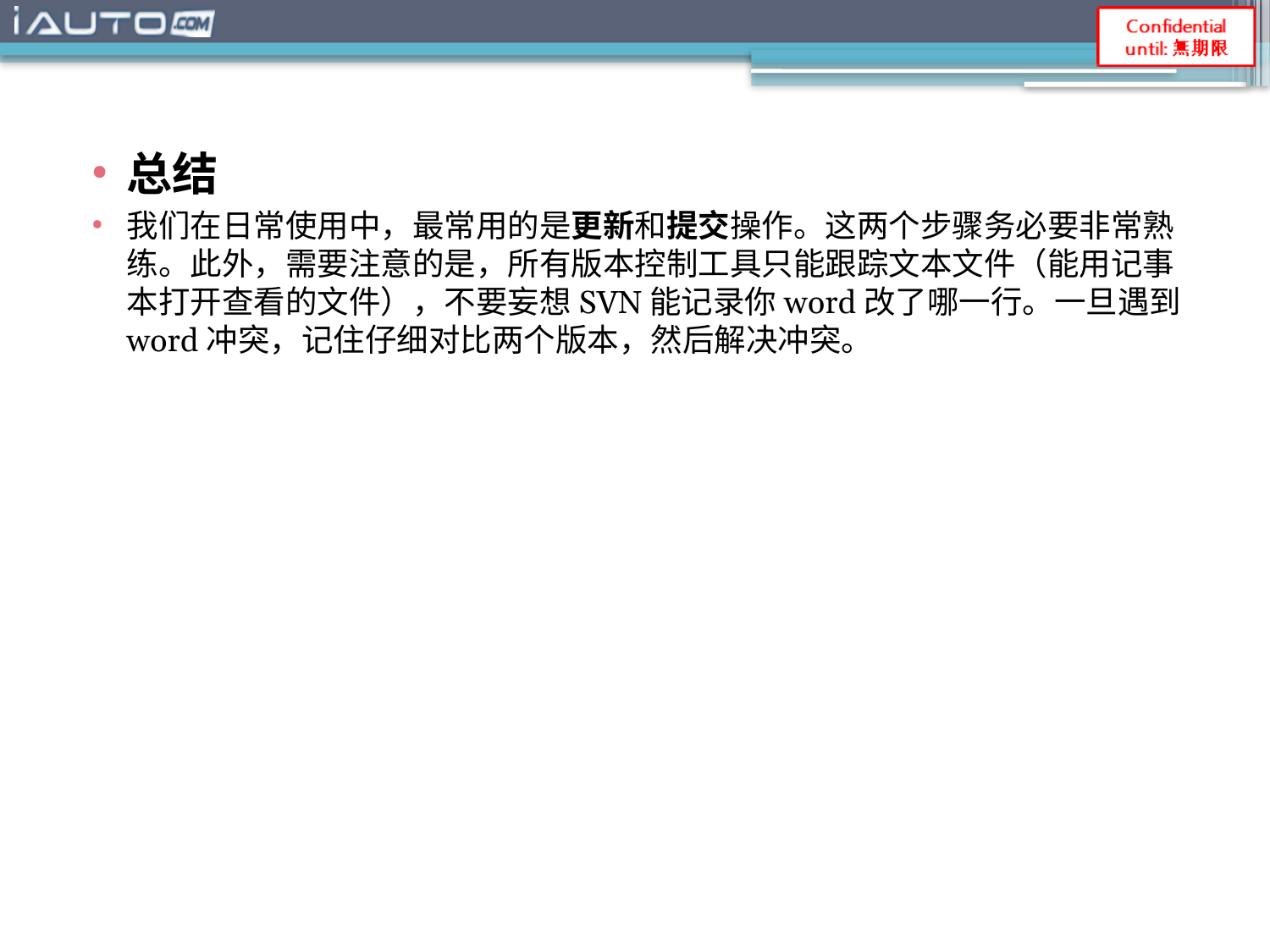

总结
我们在日常使用中，最常用的是更新和提交操作。这两个步骤务必要非常熟练。此外，需要注意的是，所有版本控制工具只能跟踪文本文件（能用记事本打开查看的文件），不要妄想SVN能记录你word改了哪一行。一旦遇到word冲突，记住仔细对比两个版本，然后解决冲突。